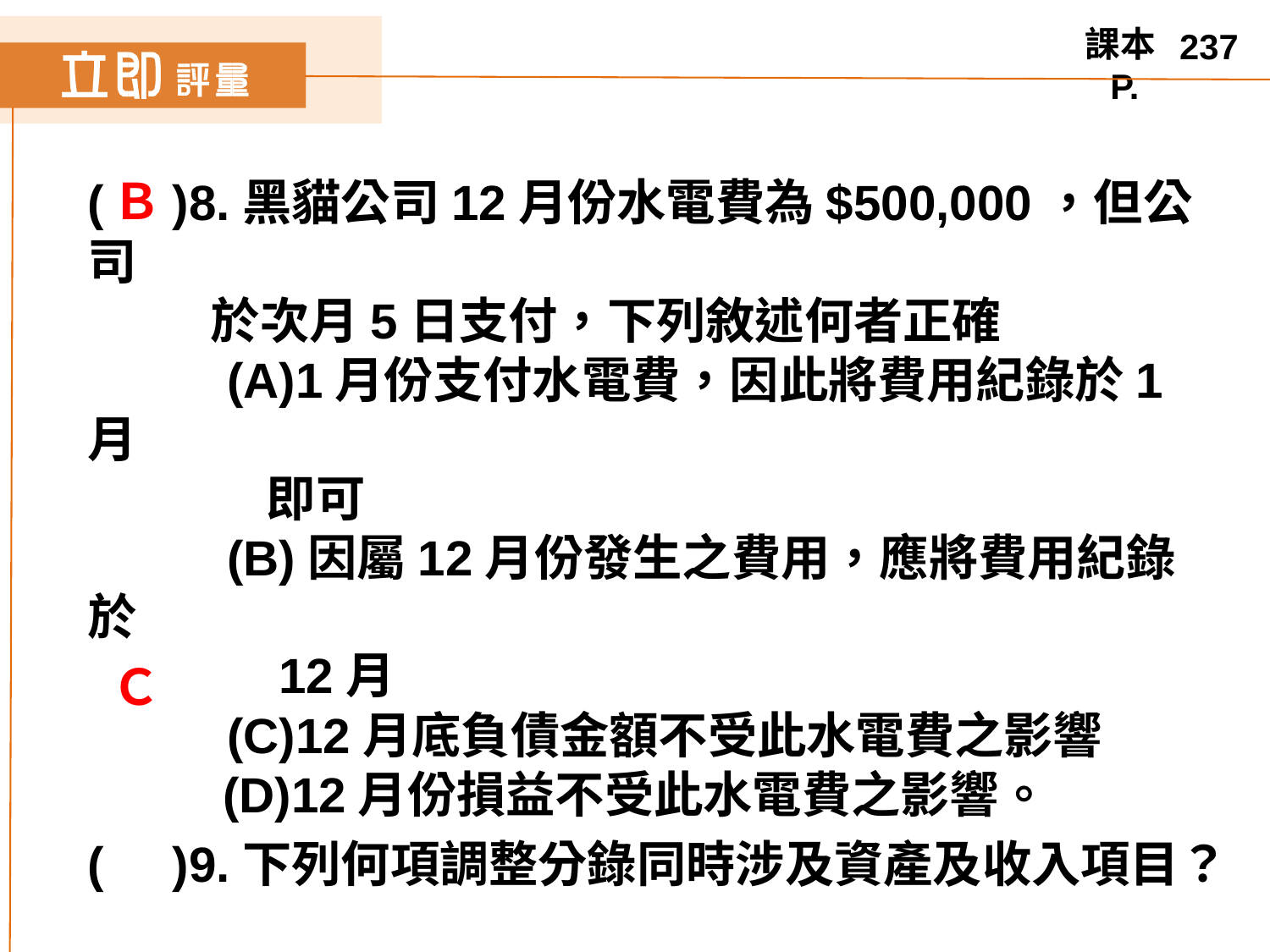

237
Ｂ
(     )8.黑貓公司12月份水電費為$500,000，但公司
           於次月5日支付，下列敘述何者正確
      　 (A)1月份支付水電費，因此將費用紀錄於1月
                即可
      　 (B)因屬12月份發生之費用，應將費用紀錄於
                12月
       　(C)12月底負債金額不受此水電費之影響　
           (D)12月份損益不受此水電費之影響。
(     )9.下列何項調整分錄同時涉及資產及收入項目？　
           (A)預付費用之調整　(B)預收收入之調整
       　(C)應收收入之調整　(D)應付費用之調整。
Ｃ